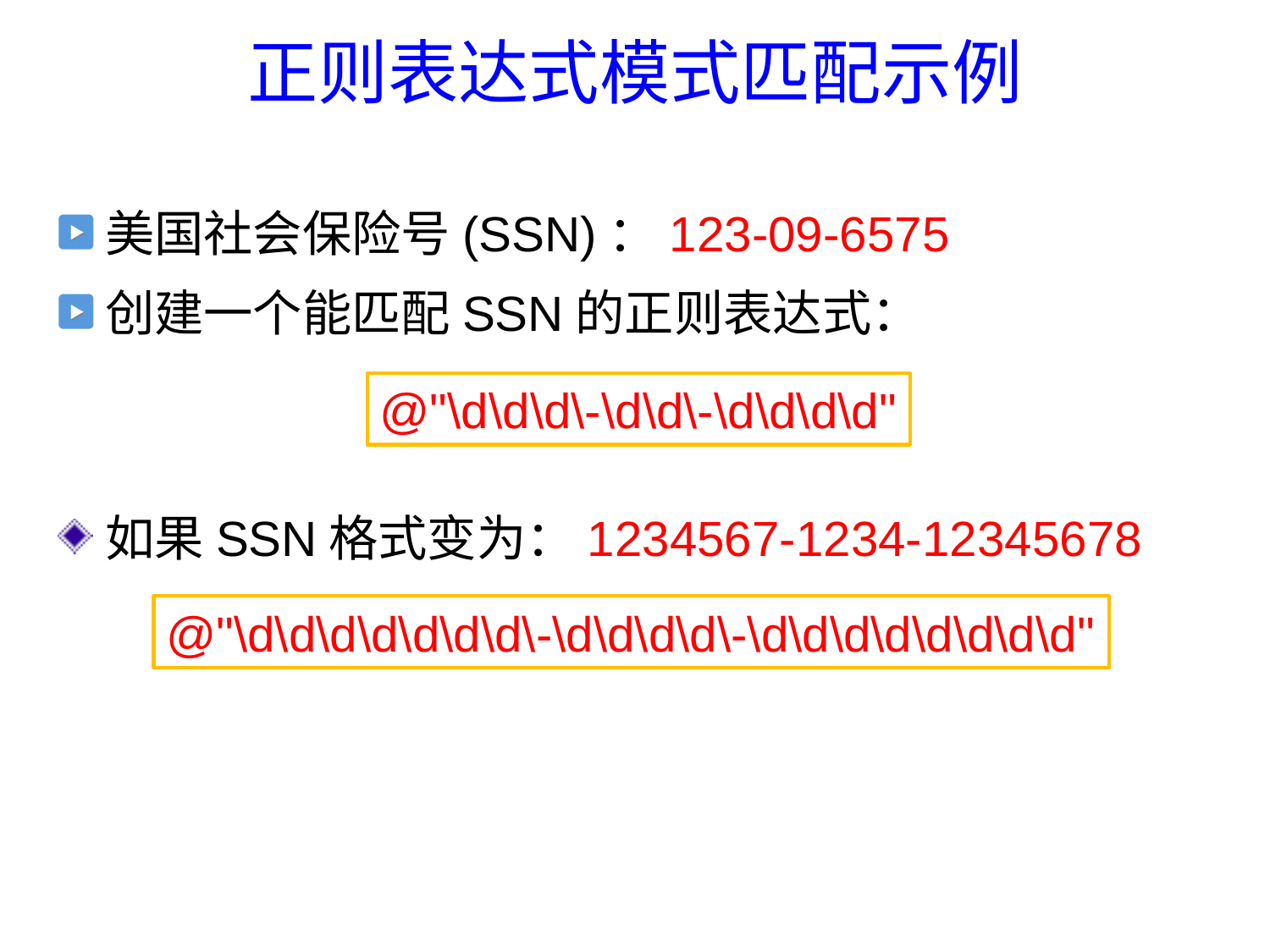

# 正则表达式模式匹配示例
美国社会保险号(SSN)：123-09-6575
创建一个能匹配SSN的正则表达式：
@"\d\d\d\-\d\d\-\d\d\d\d"
如果SSN格式变为：1234567-1234-12345678
@"\d\d\d\d\d\d\d\-\d\d\d\d\-\d\d\d\d\d\d\d\d"